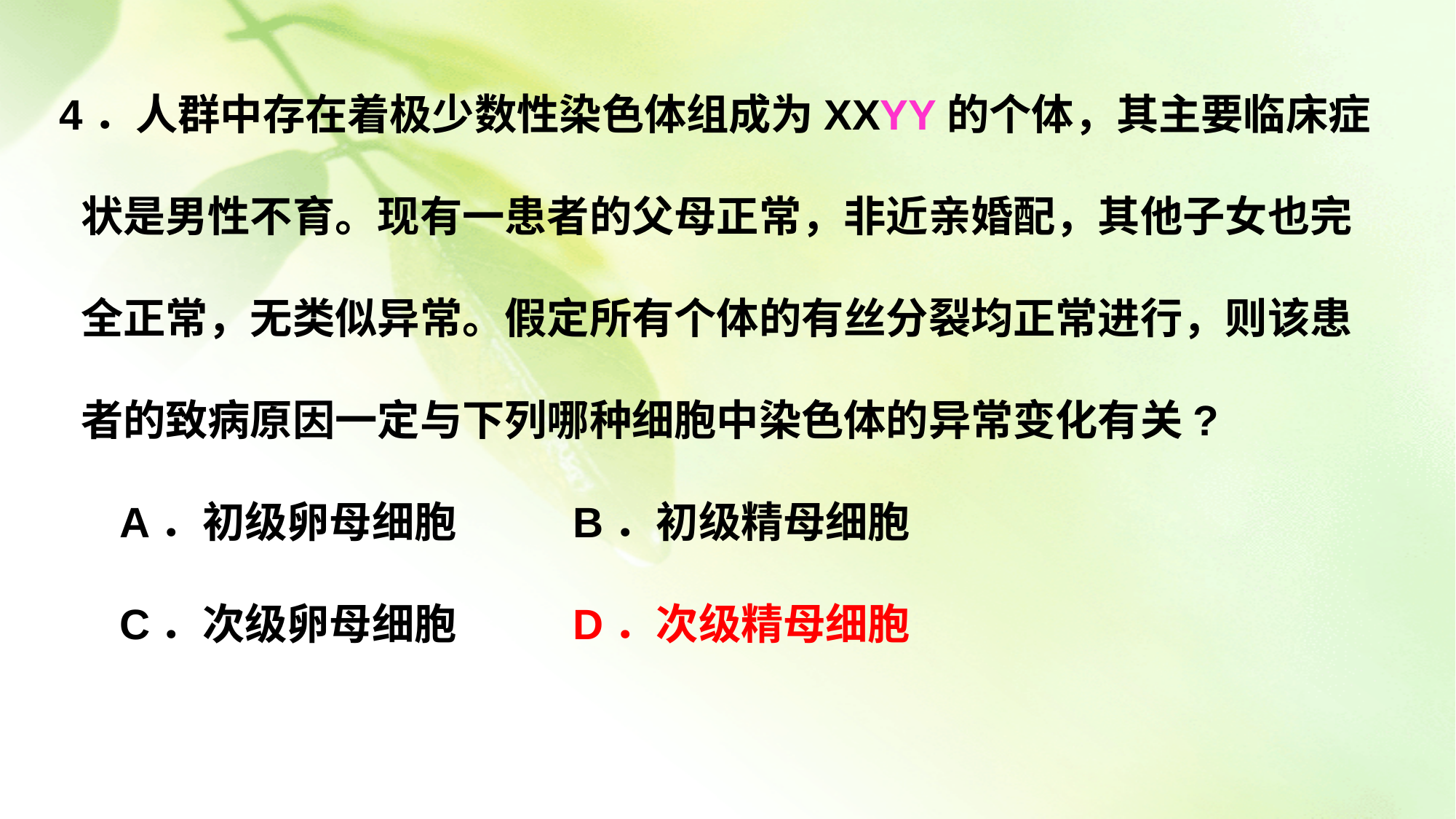

4．人群中存在着极少数性染色体组成为XXYY的个体，其主要临床症状是男性不育。现有一患者的父母正常，非近亲婚配，其他子女也完全正常，无类似异常。假定所有个体的有丝分裂均正常进行，则该患者的致病原因一定与下列哪种细胞中染色体的异常变化有关?
  A．初级卵母细胞           B．初级精母细胞
  C．次级卵母细胞           D．次级精母细胞